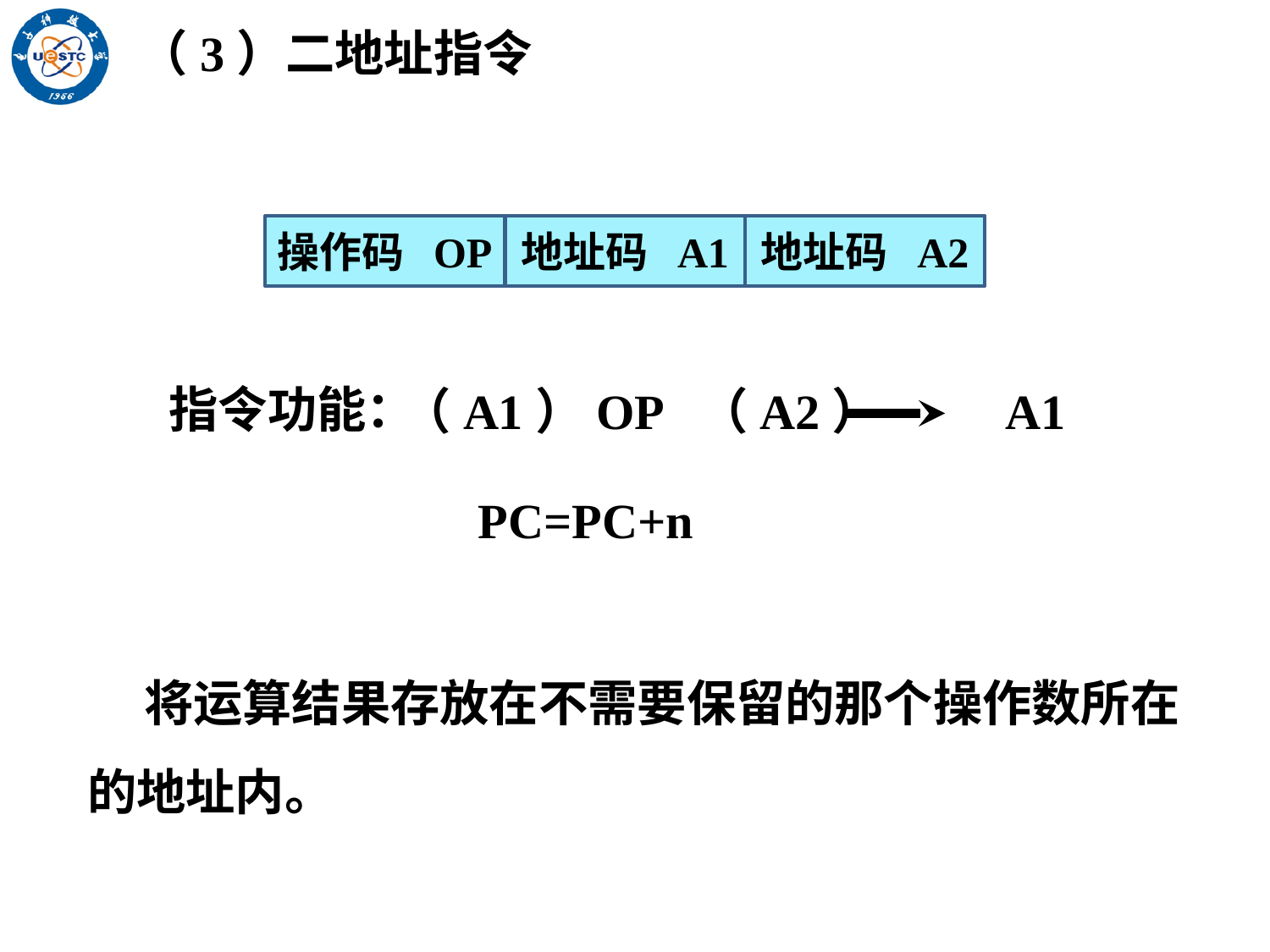

（3）二地址指令
操作码  OP
地址码  A1
地址码  A2
指令功能：
（A1）OP  （A2）          A1
PC=PC+n
    将运算结果存放在不需要保留的那个操作数所在的地址内。